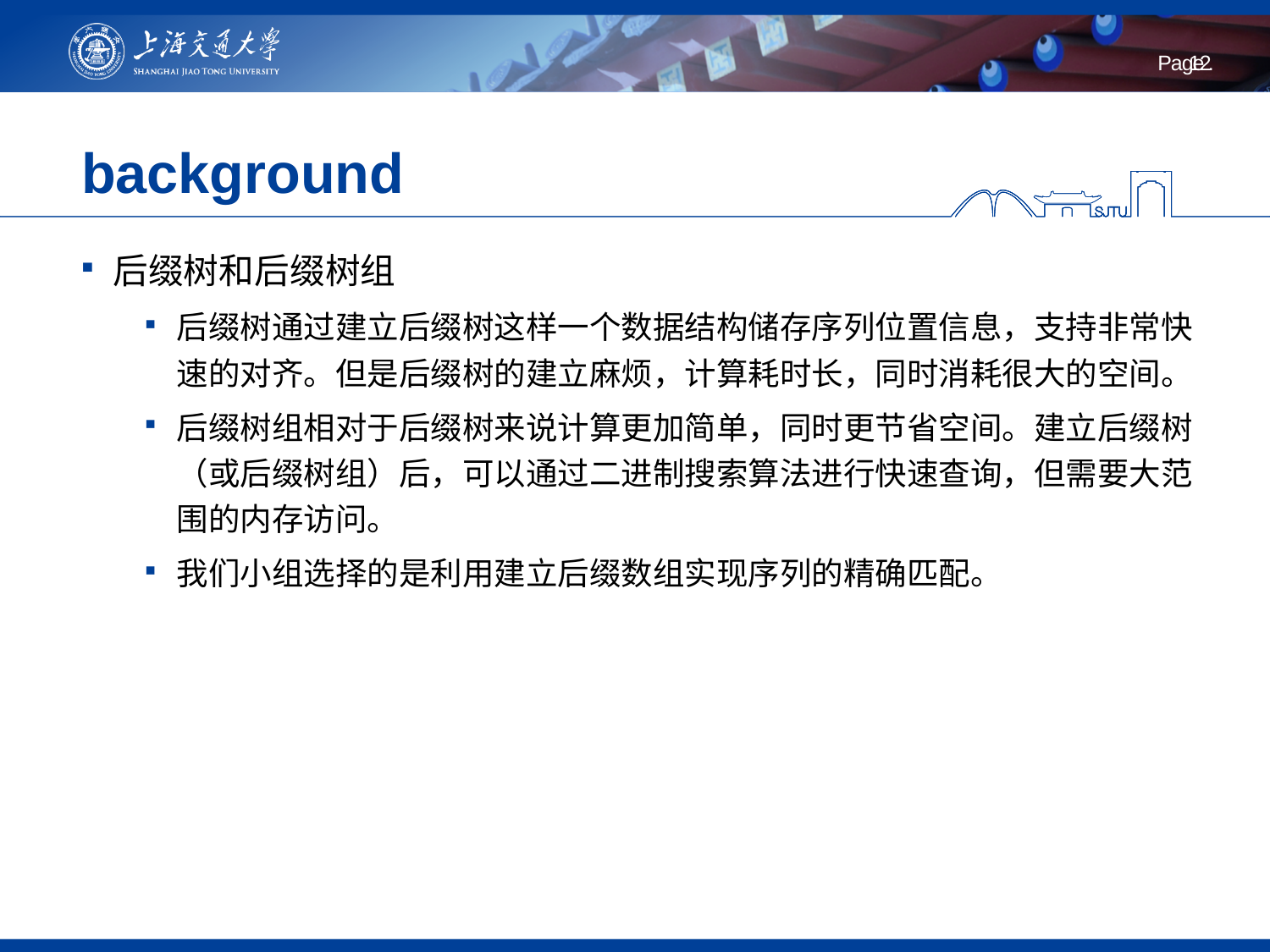

# background
后缀树和后缀树组
后缀树通过建立后缀树这样一个数据结构储存序列位置信息，支持非常快速的对齐。但是后缀树的建立麻烦，计算耗时长，同时消耗很大的空间。
后缀树组相对于后缀树来说计算更加简单，同时更节省空间。建立后缀树（或后缀树组）后，可以通过二进制搜索算法进行快速查询，但需要大范围的内存访问。
我们小组选择的是利用建立后缀数组实现序列的精确匹配。